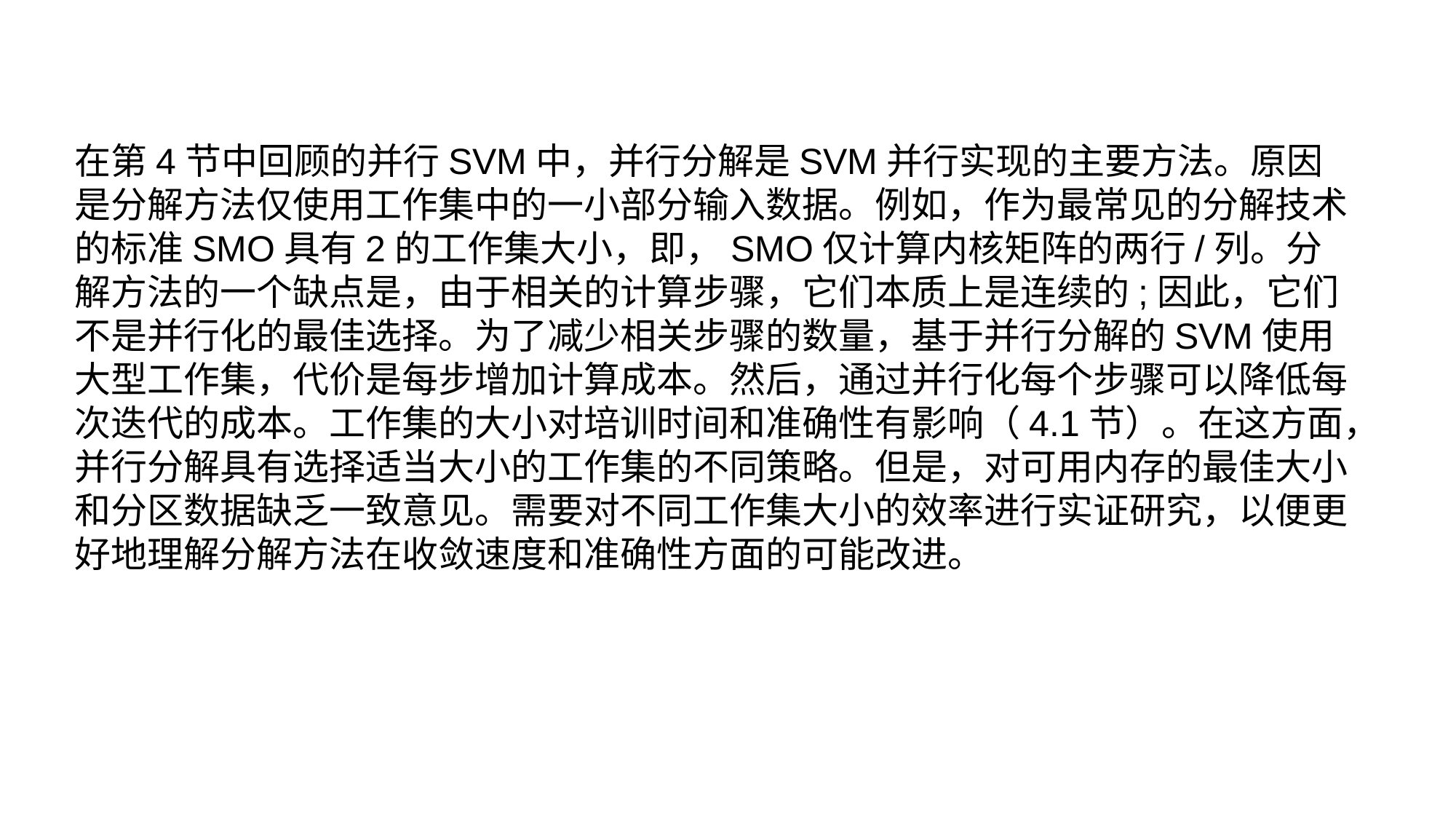

在第4节中回顾的并行SVM中，并行分解是SVM并行实现的主要方法。原因是分解方法仅使用工作集中的一小部分输入数据。例如，作为最常见的分解技术的标准SMO具有2的工作集大小，即，SMO仅计算内核矩阵的两行/列。分解方法的一个缺点是，由于相关的计算步骤，它们本质上是连续的;因此，它们不是并行化的最佳选择。为了减少相关步骤的数量，基于并行分解的SVM使用大型工作集，代价是每步增加计算成本。然后，通过并行化每个步骤可以降低每次迭代的成本。工作集的大小对培训时间和准确性有影响（4.1节）。在这方面，并行分解具有选择适当大小的工作集的不同策略。但是，对可用内存的最佳大小和分区数据缺乏一致意见。需要对不同工作集大小的效率进行实证研究，以便更好地理解分解方法在收敛速度和准确性方面的可能改进。